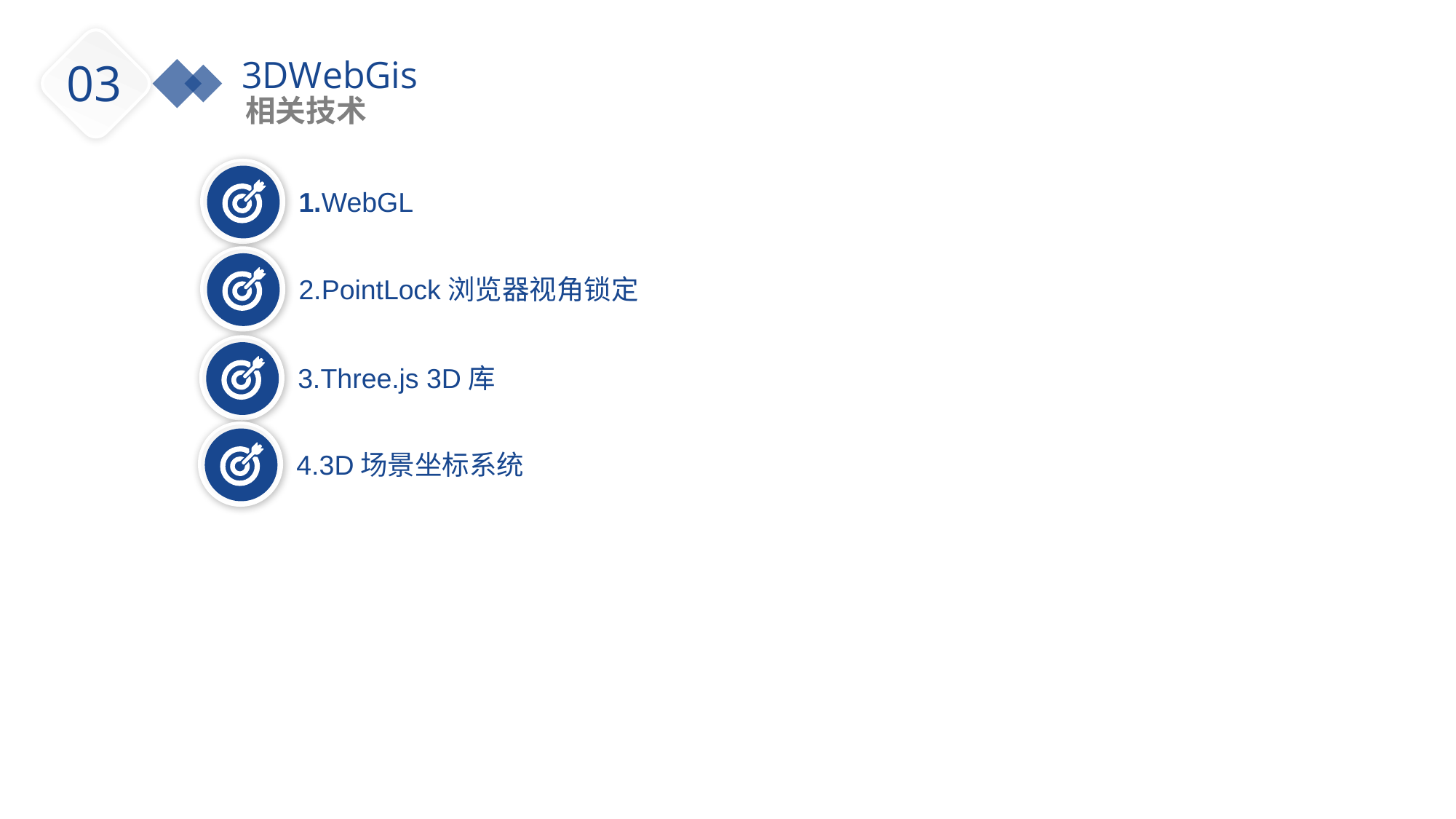

3DWebGis
相关技术
03

1.WebGL

2.PointLock浏览器视角锁定

3.Three.js 3D库

4.3D场景坐标系统